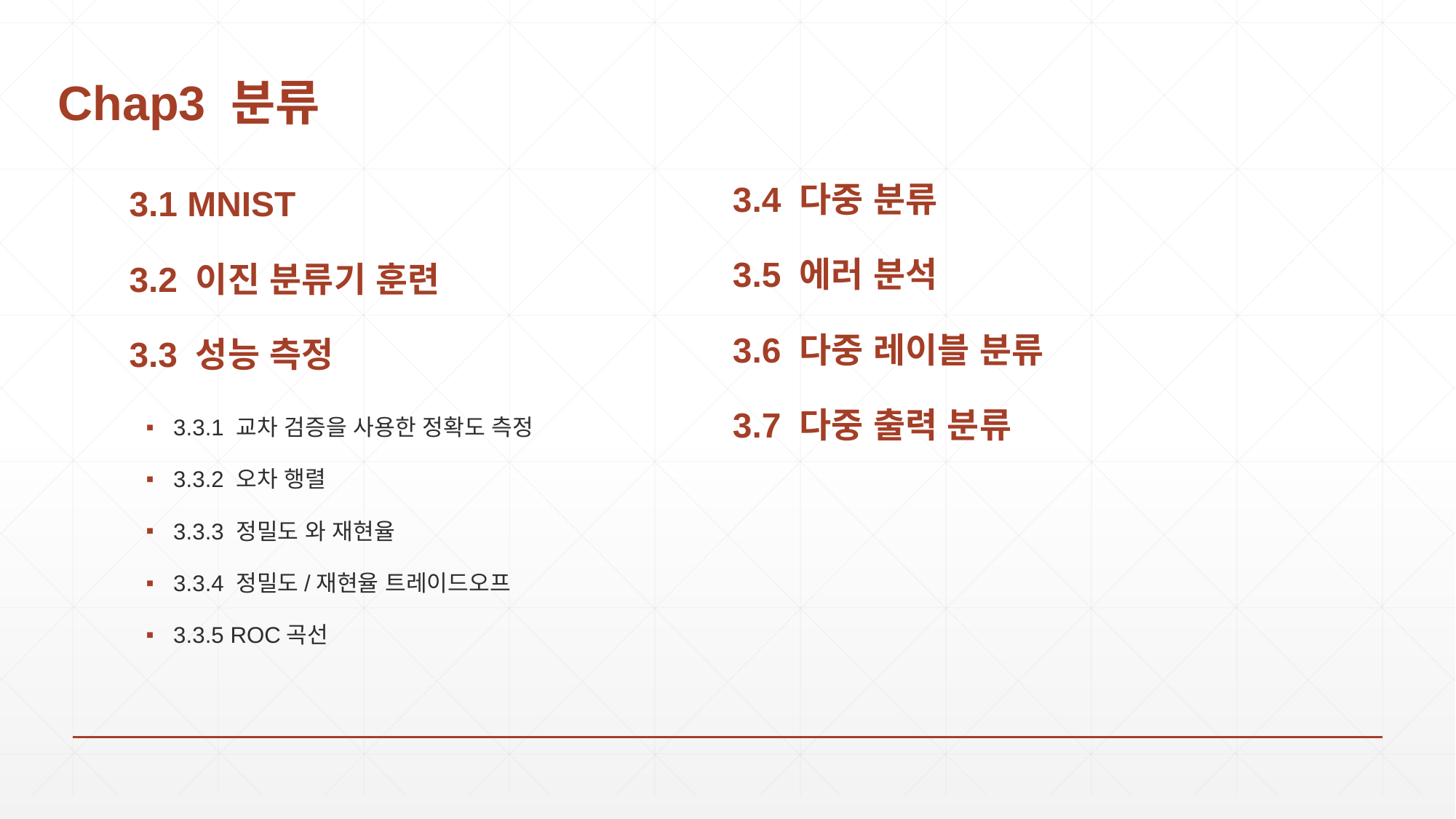

Chap3 분류
# 3.1 MNIST 3.2 이진 분류기 훈련 3.3 성능 측정
3.4 다중 분류

3.5 에러 분석

3.6 다중 레이블 분류

3.7 다중 출력 분류

3.3.1 교차 검증을 사용한 정확도 측정
3.3.2 오차 행렬
3.3.3 정밀도 와 재현율
3.3.4 정밀도/재현율 트레이드오프
3.3.5 ROC곡선